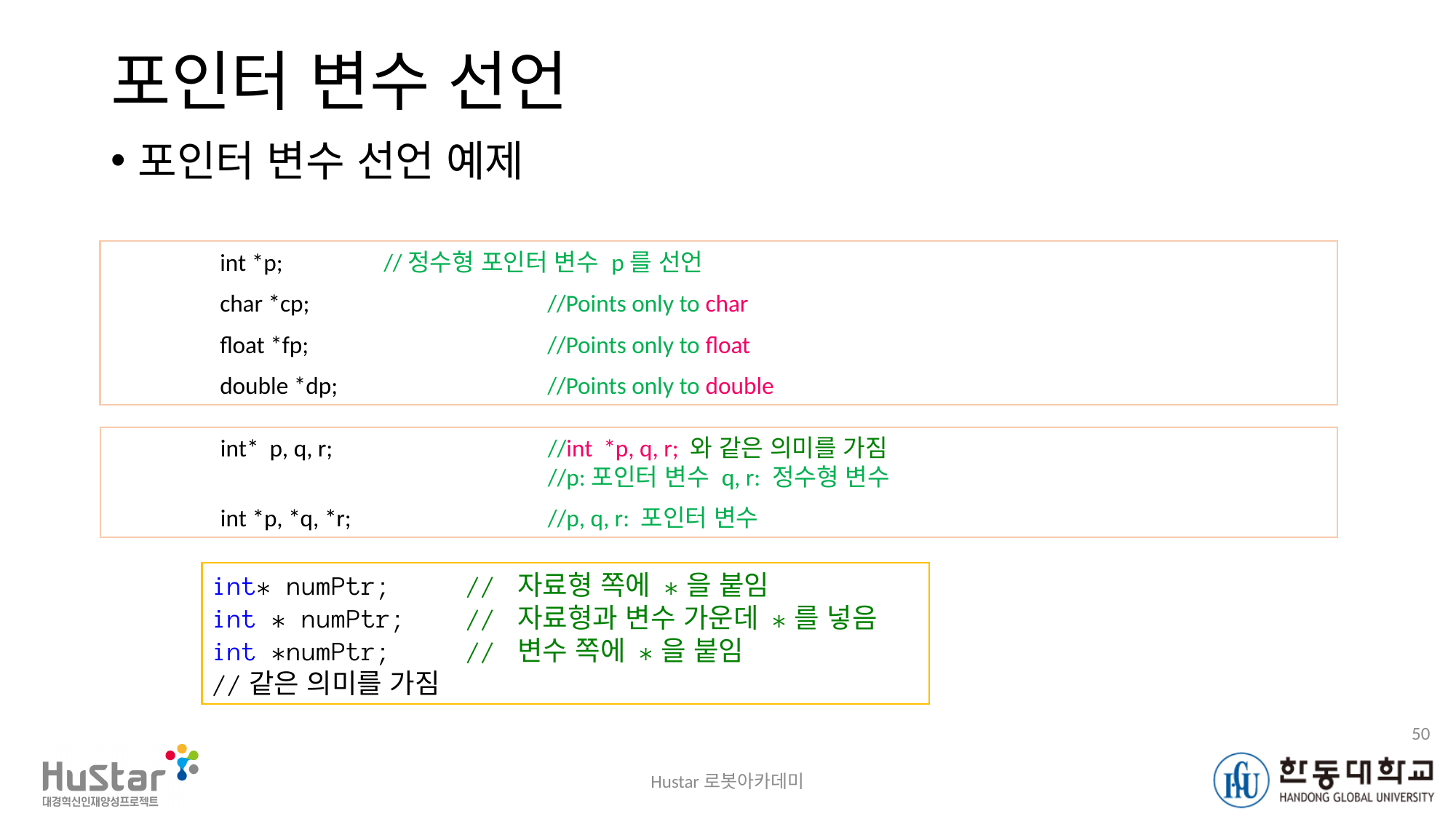

# 포인터 변수 선언
포인터 변수 선언 예제
	int *p;	          //정수형 포인터 변수 p를 선언
	char *cp;			//Points only to char
	float *fp;			//Points only to float
	double *dp;		//Points only to double
	int*  p, q, r; 		//int  *p, q, r; 와 같은 의미를 가짐
				//p:포인터 변수 q, r: 정수형 변수
	int *p, *q, *r;		//p, q, r: 포인터 변수
int* numPtr;     // 자료형 쪽에 *을 붙임
int * numPtr;    // 자료형과 변수 가운데 *를 넣음
int *numPtr;     // 변수 쪽에 *을 붙임
//같은 의미를 가짐
50
Hustar로봇아카데미